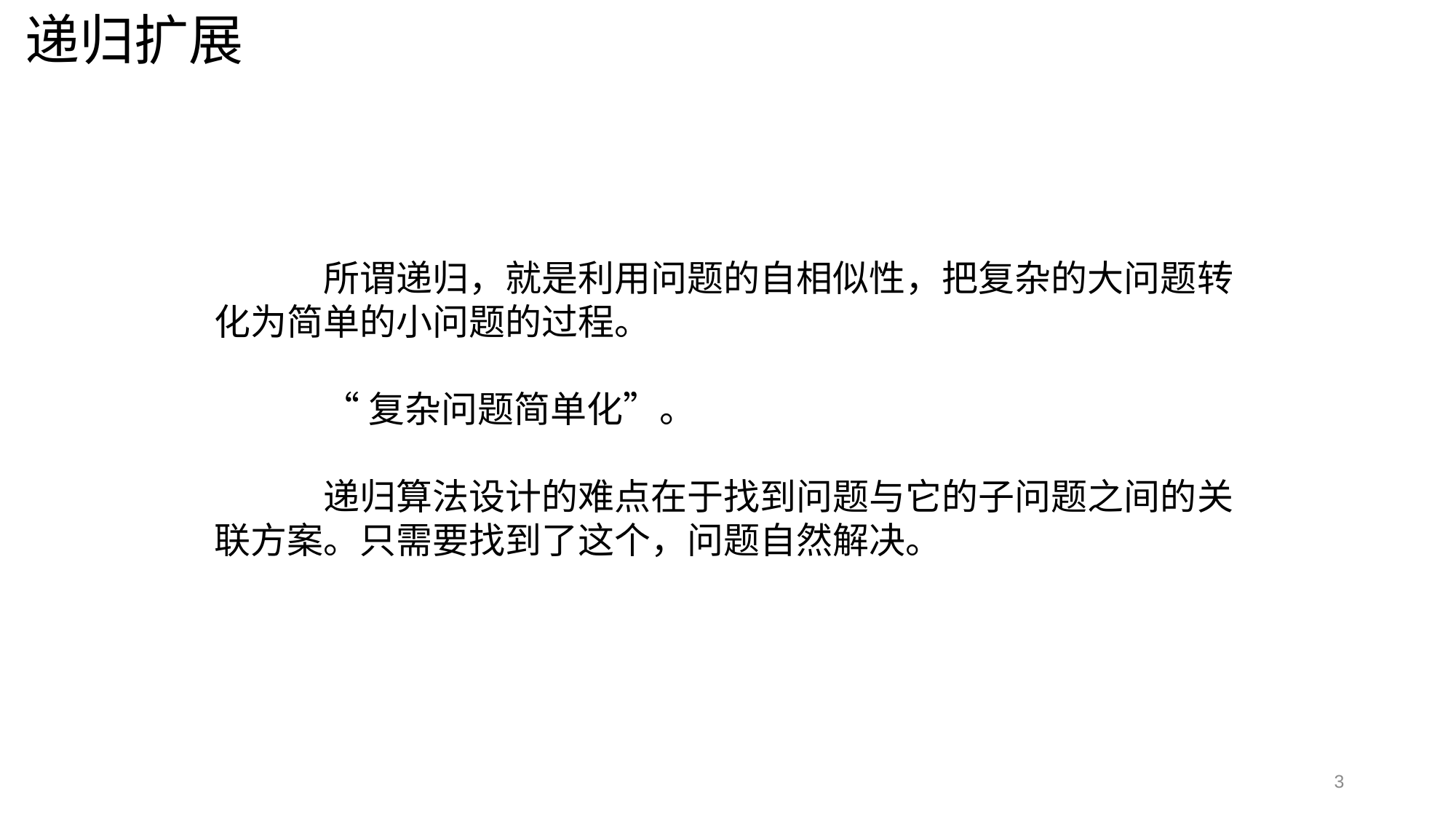

递归扩展
	所谓递归，就是利用问题的自相似性，把复杂的大问题转化为简单的小问题的过程。

	“复杂问题简单化”。

	递归算法设计的难点在于找到问题与它的子问题之间的关联方案。只需要找到了这个，问题自然解决。
3